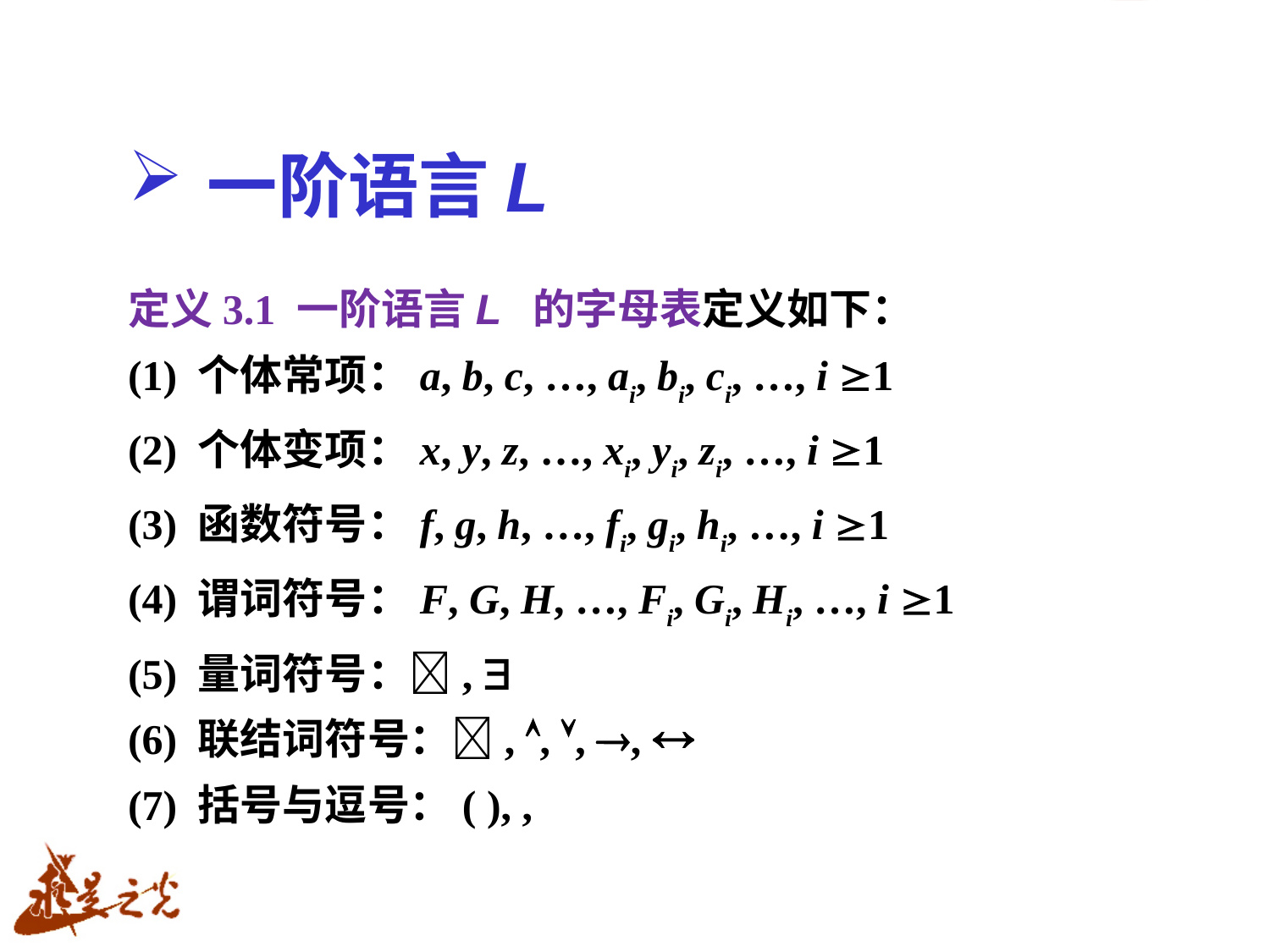

# 一阶语言L
定义3.1 一阶语言L  的字母表定义如下：
(1) 个体常项：a, b, c, …, ai, bi, ci, …, i ≥1
(2) 个体变项：x, y, z, …, xi, yi, zi, …, i ≥1
(3) 函数符号：f, g, h, …, fi, gi, hi, …, i ≥1
(4) 谓词符号：F, G, H, …, Fi, Gi, Hi, …, i ≥1
(5) 量词符号：∀, ∃
(6) 联结词符号：¬, ∧, ∨, →, ↔
(7) 括号与逗号：( ), ,
14